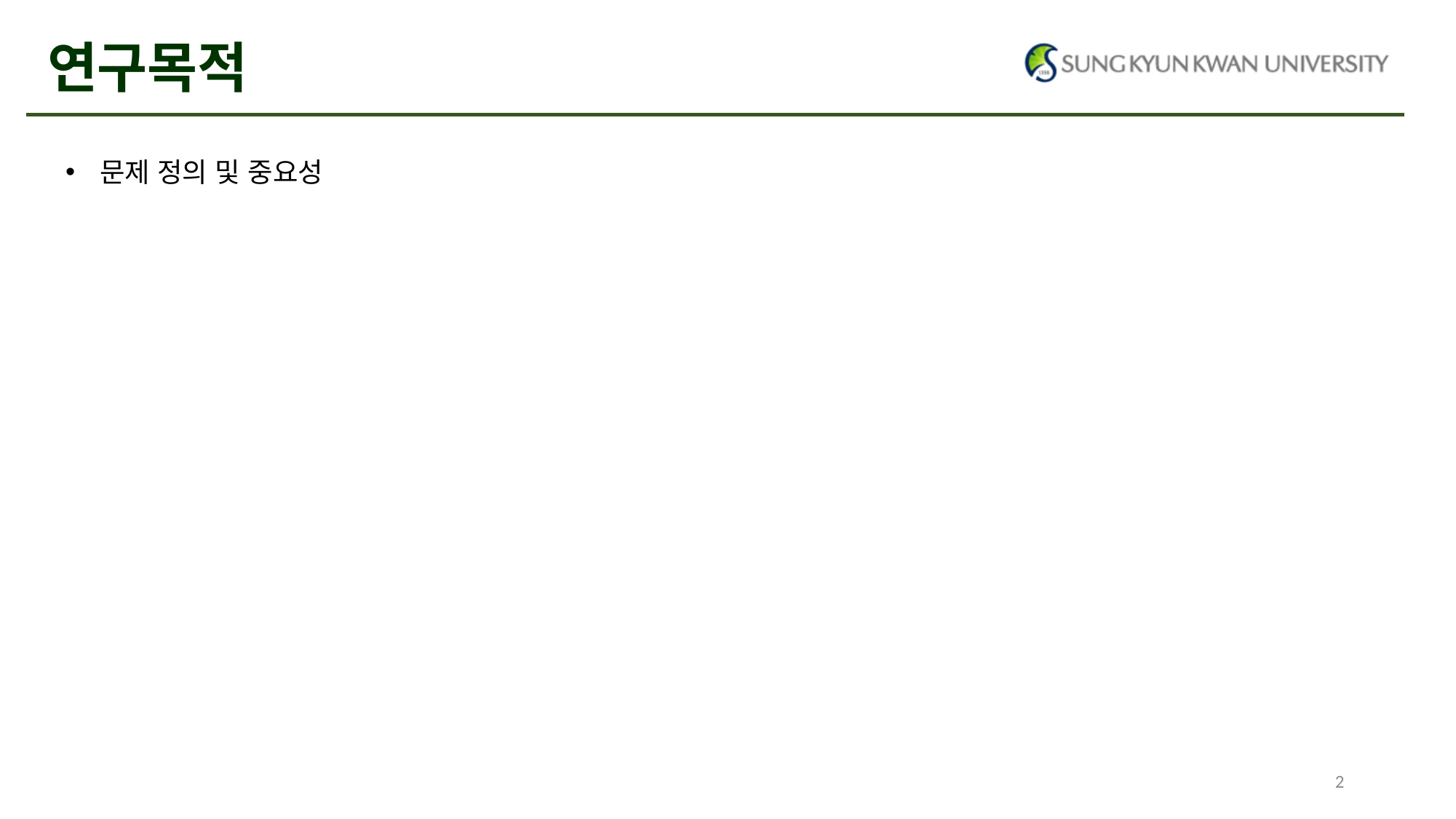

# 연구목적

문제 정의 및 중요성
2